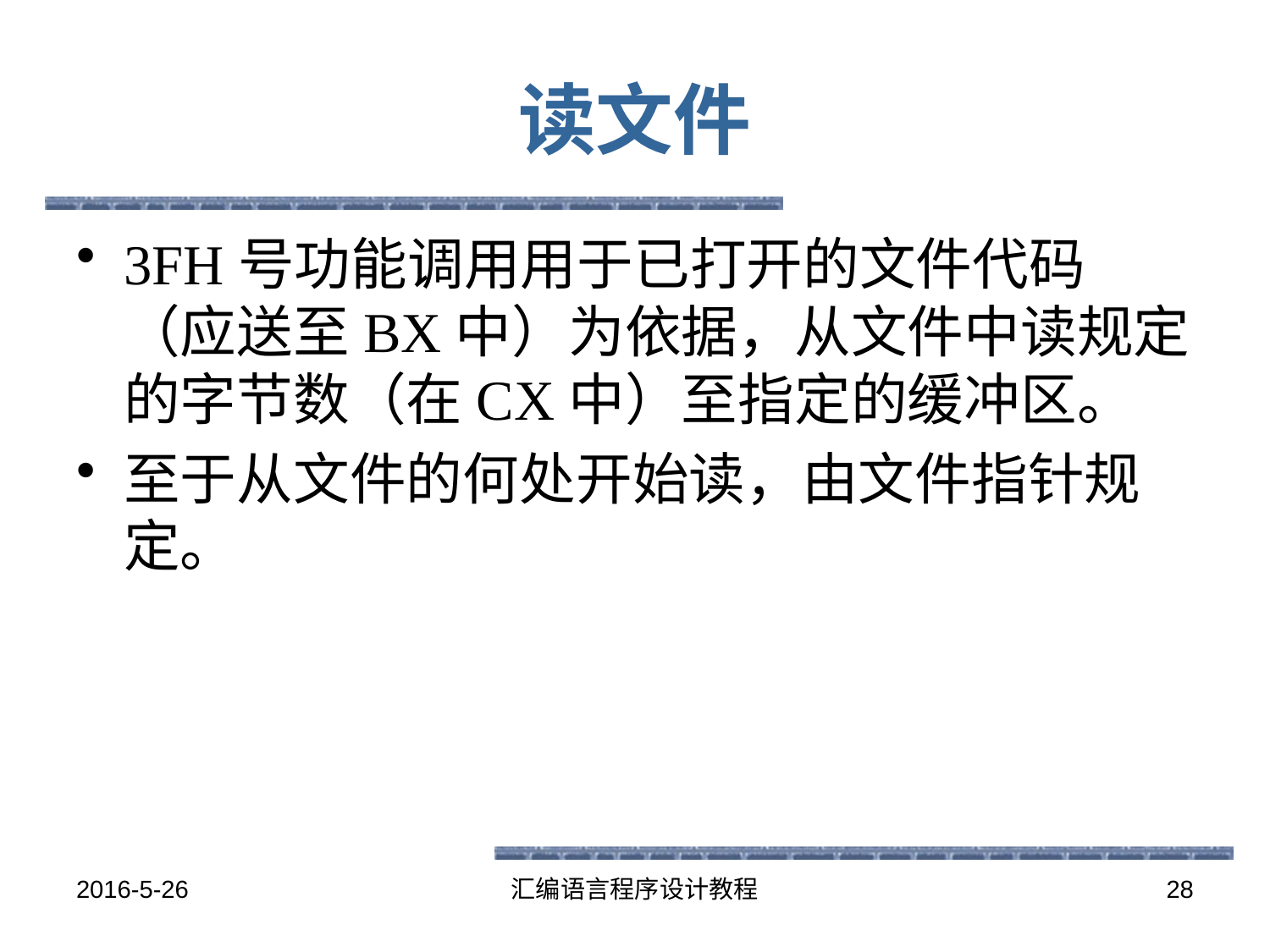

# 读文件
3FH号功能调用用于已打开的文件代码（应送至BX中）为依据，从文件中读规定的字节数（在CX中）至指定的缓冲区。
至于从文件的何处开始读，由文件指针规定。
2016-5-26
汇编语言程序设计教程
28